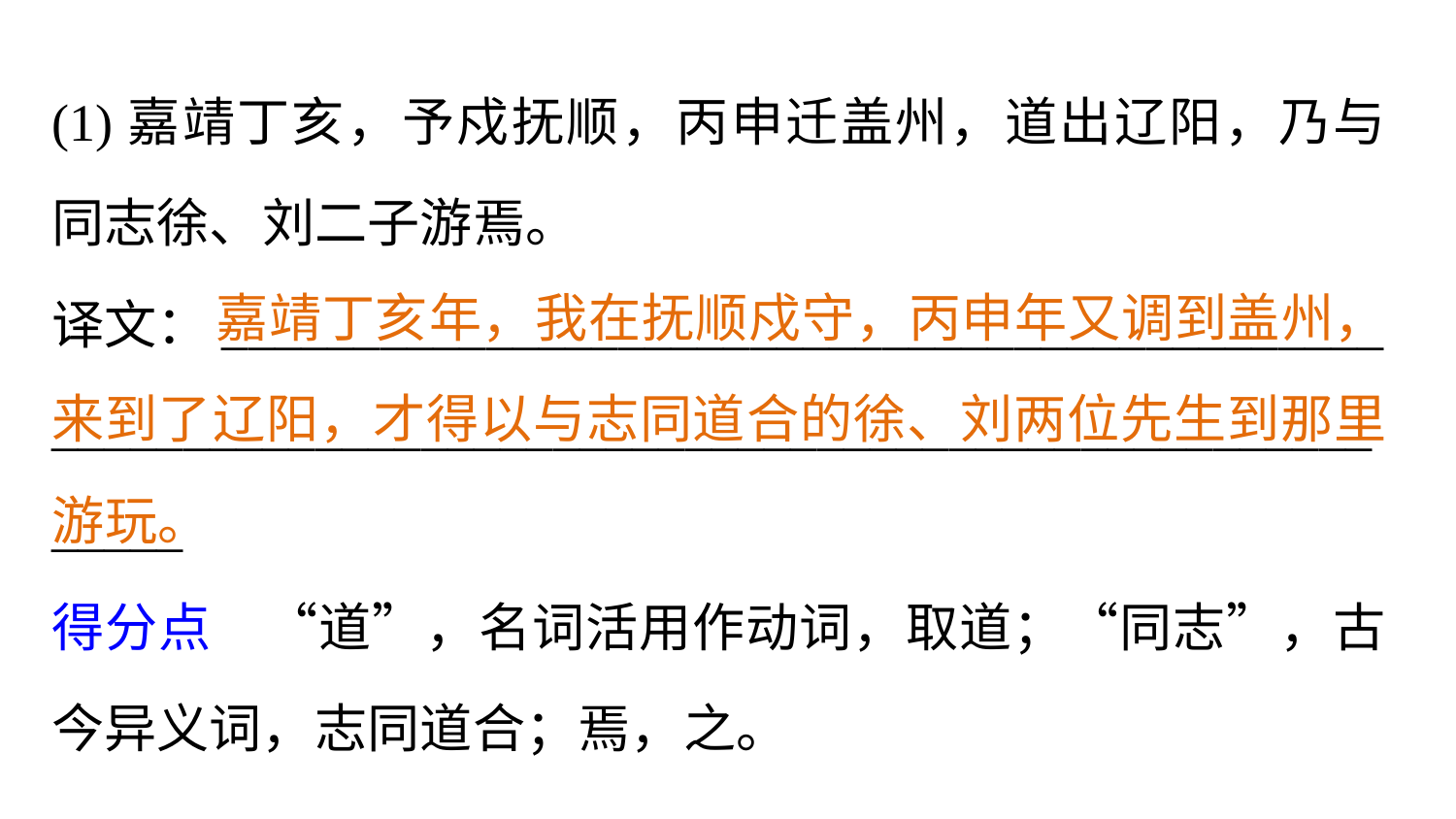

(1)嘉靖丁亥，予戍抚顺，丙申迁盖州，道出辽阳，乃与同志徐、刘二子游焉。
译文：____________________________________________
__________________________________________________
_____
得分点　“道”，名词活用作动词，取道；“同志”，古今异义词，志同道合；焉，之。
            嘉靖丁亥年，我在抚顺戍守，丙申年又调到盖州，来到了辽阳，才得以与志同道合的徐、刘两位先生到那里游玩。